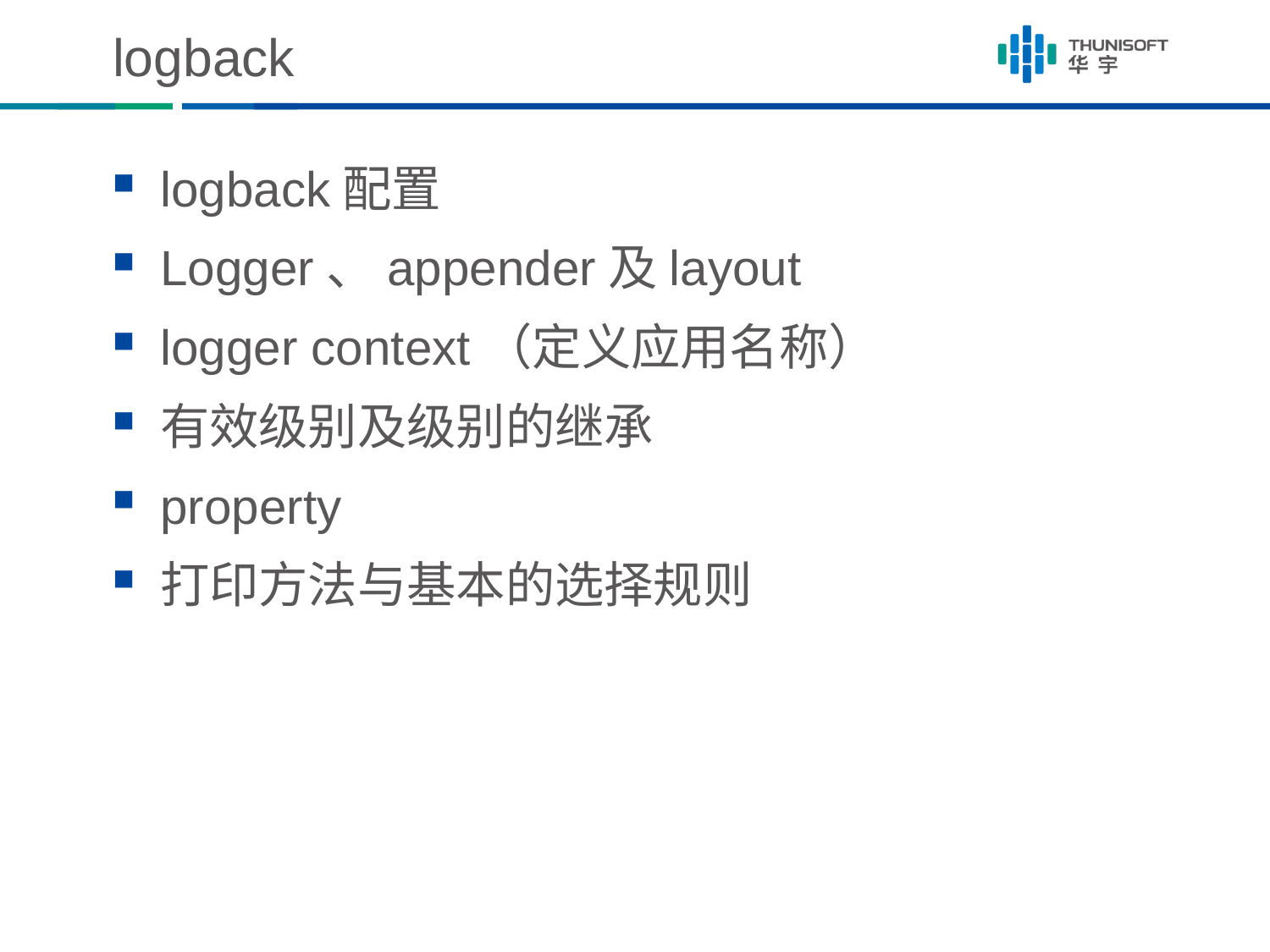

# logback
logback配置
Logger、appender及layout
logger context（定义应用名称）
有效级别及级别的继承
property
打印方法与基本的选择规则

35